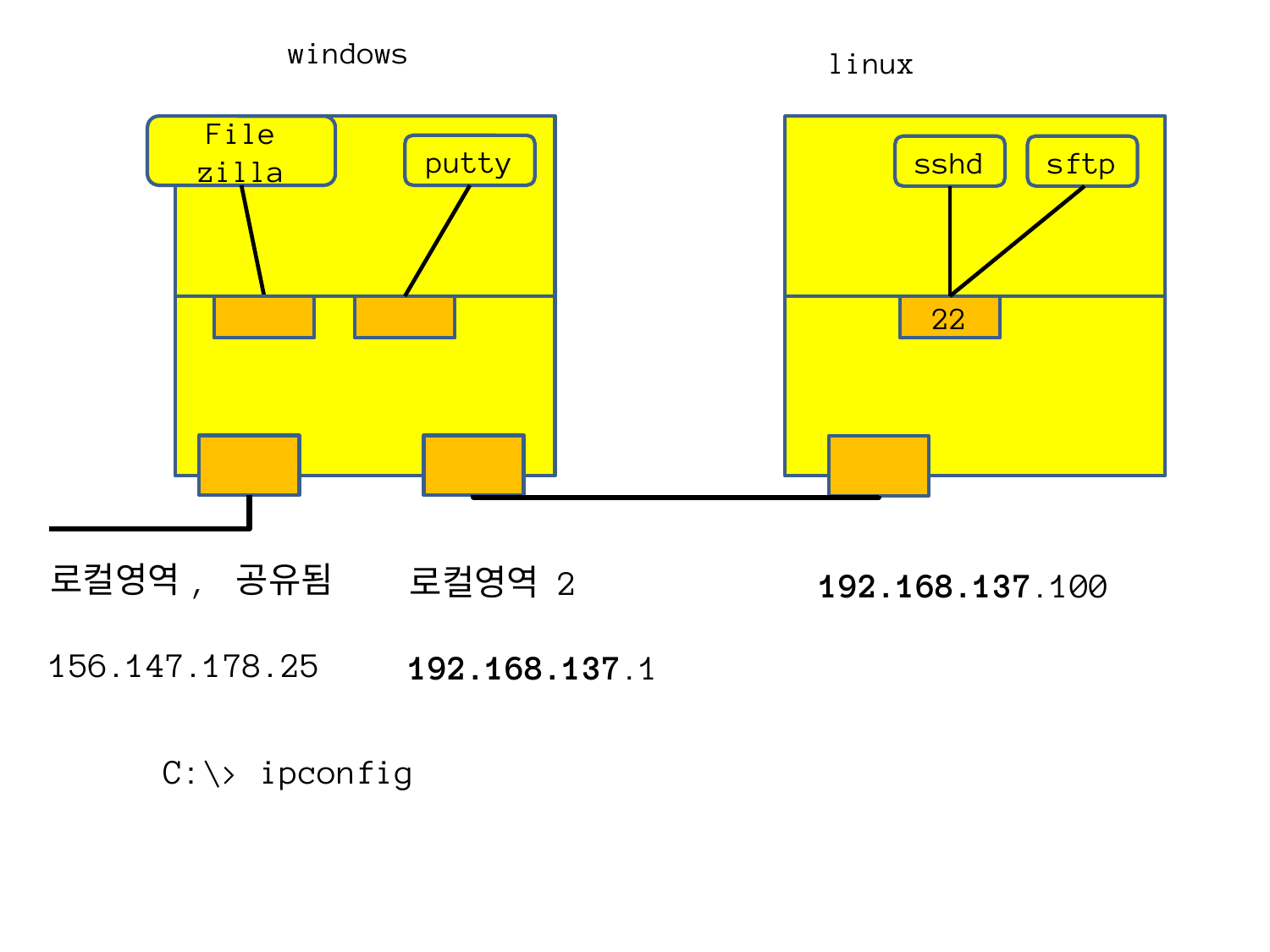

windows
linux
File
zilla

putty
sshd
sftp

22

로컬영역, 공유됨

156.147.178.25

로컬영역 2

192.168.137.1
192.168.137.100
C:\> ipconfig